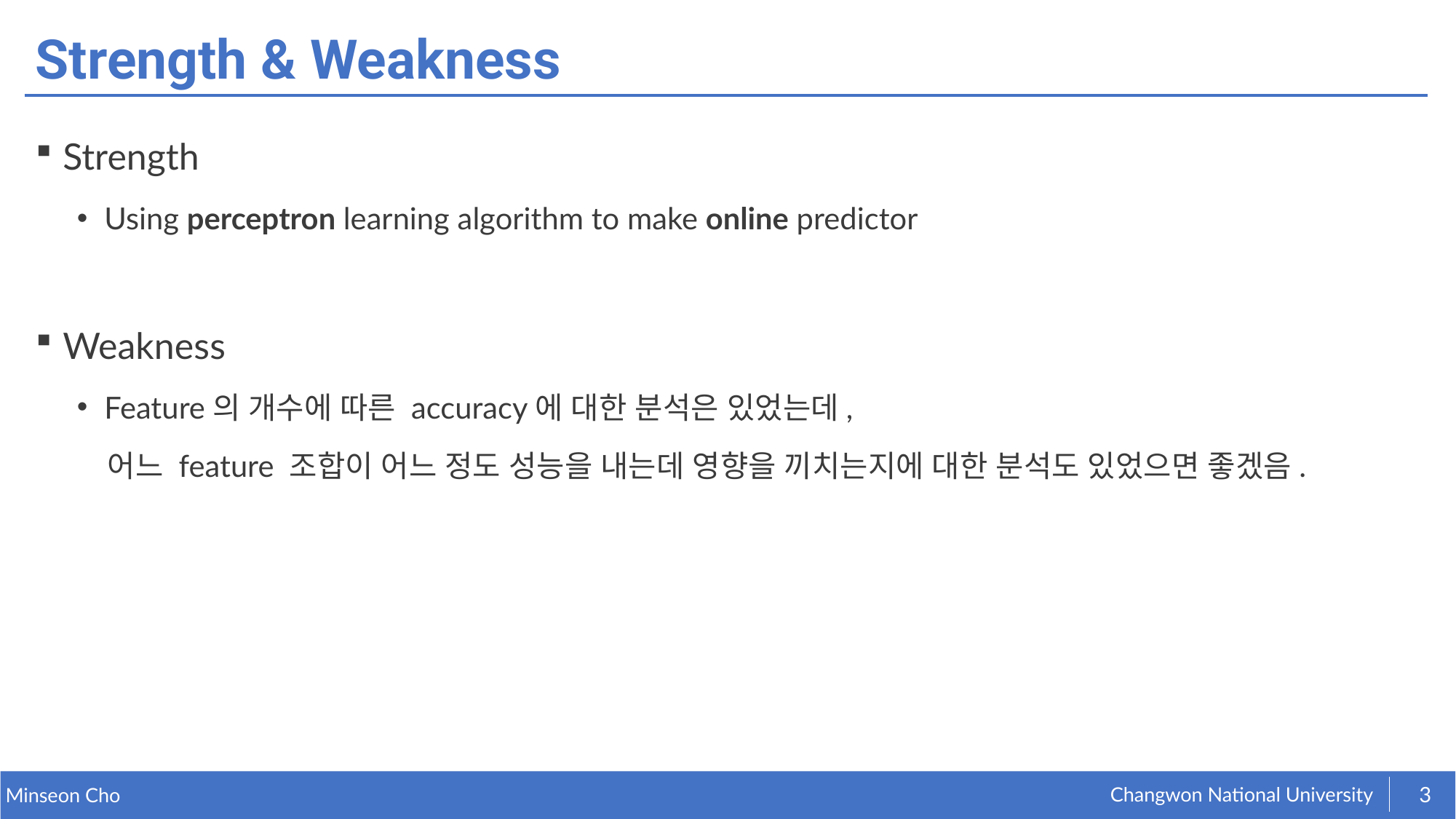

# Strength & Weakness
Strength
Using perceptron learning algorithm to make online predictor

Weakness
Feature의 개수에 따른 accuracy에 대한 분석은 있었는데,
   어느 feature 조합이 어느 정도 성능을 내는데 영향을 끼치는지에 대한 분석도 있었으면 좋겠음.
3